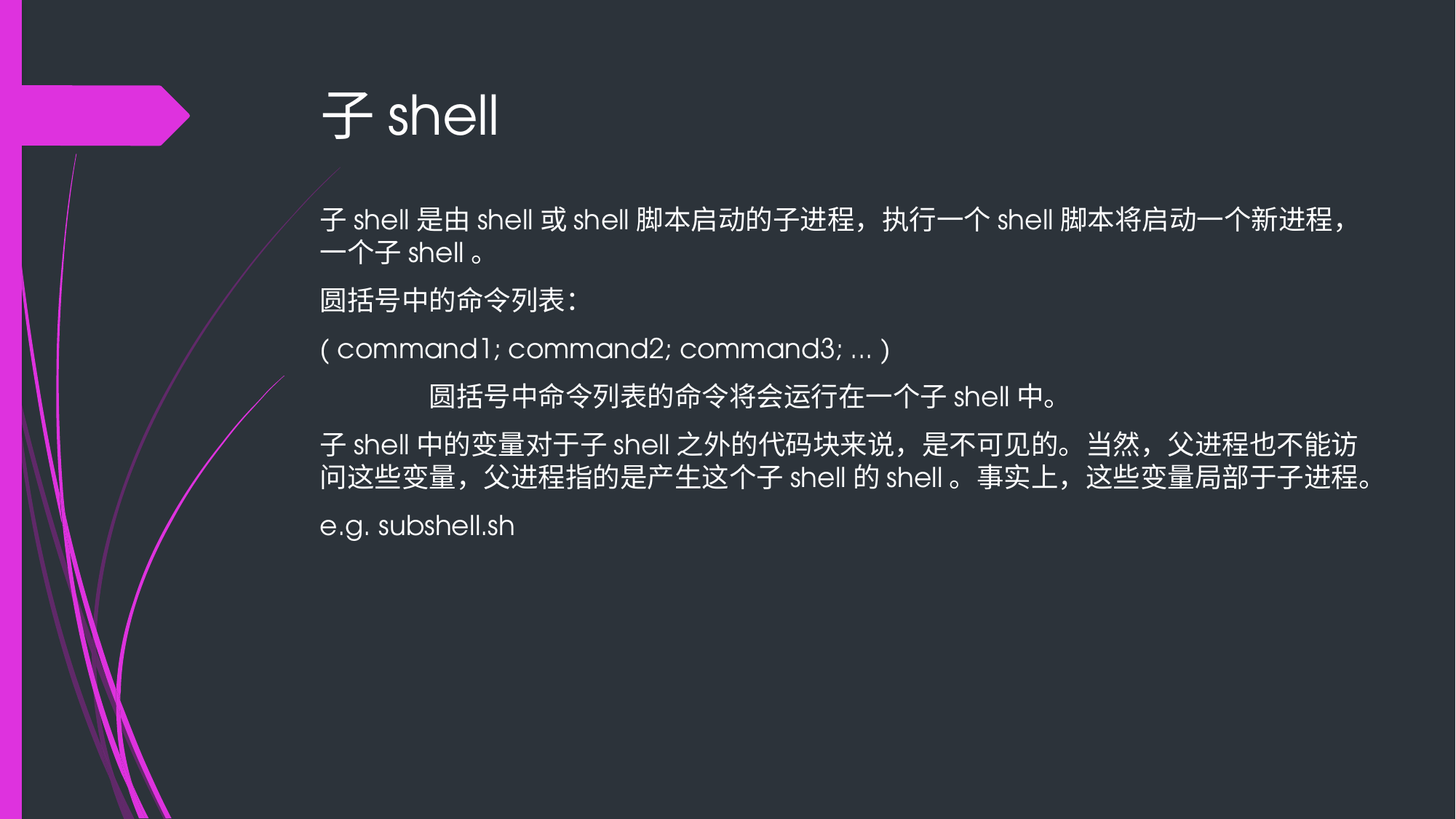

# 子shell
子shell是由shell或shell脚本启动的子进程，执行一个shell脚本将启动一个新进程，一个子shell。
圆括号中的命令列表：
( command1; command2; command3; ... )
	圆括号中命令列表的命令将会运行在一个子shell中。
子shell中的变量对于子shell之外的代码块来说，是不可见的。当然，父进程也不能访问这些变量，父进程指的是产生这个子shell的shell。事实上，这些变量局部于子进程。
e.g. subshell.sh